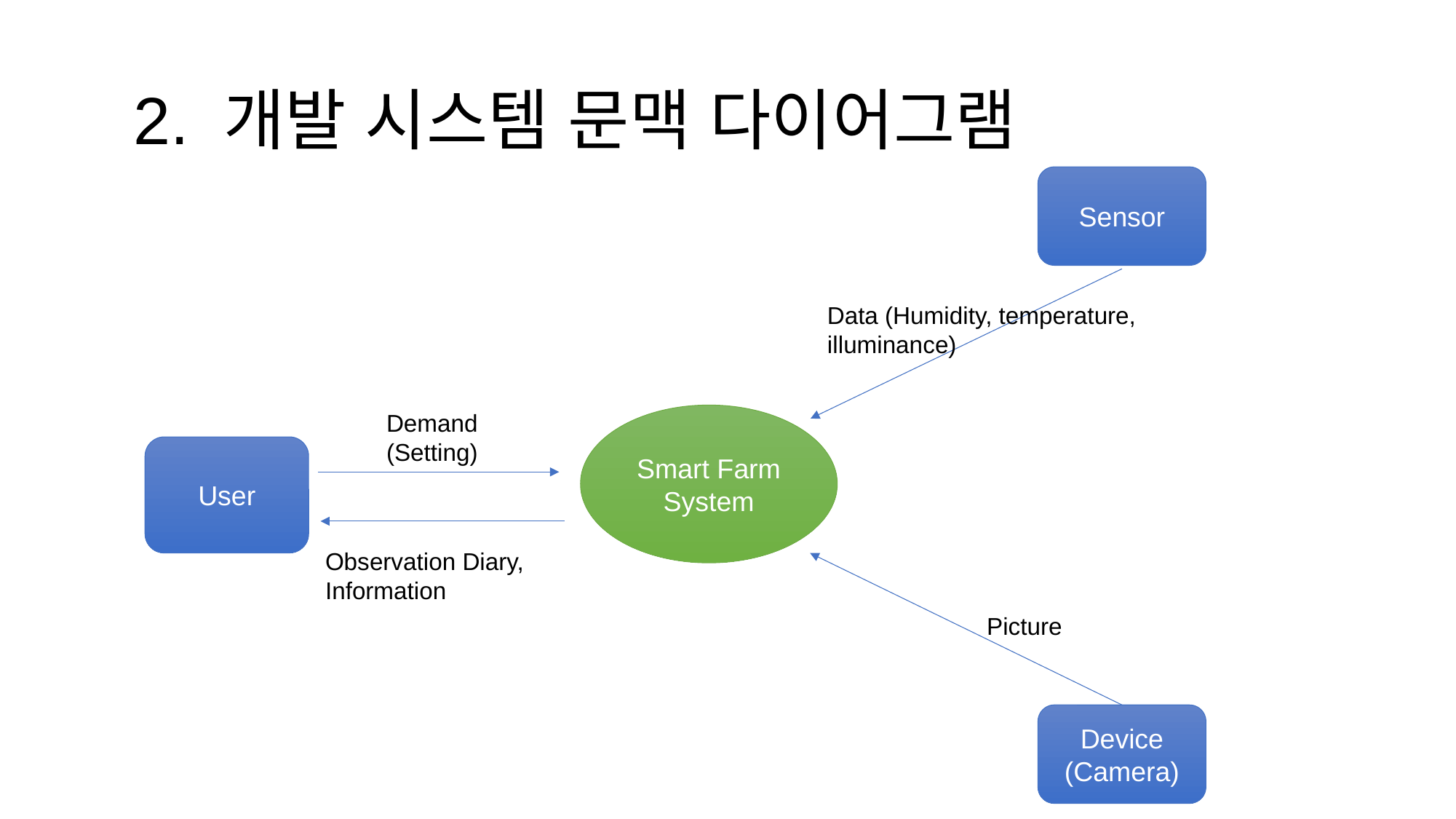

2. 개발 시스템 문맥 다이어그램
Sensor
Data (Humidity, temperature, illuminance)
Demand
(Setting)
Smart Farm System
User
Observation Diary,
Information
Picture
Device
(Camera)